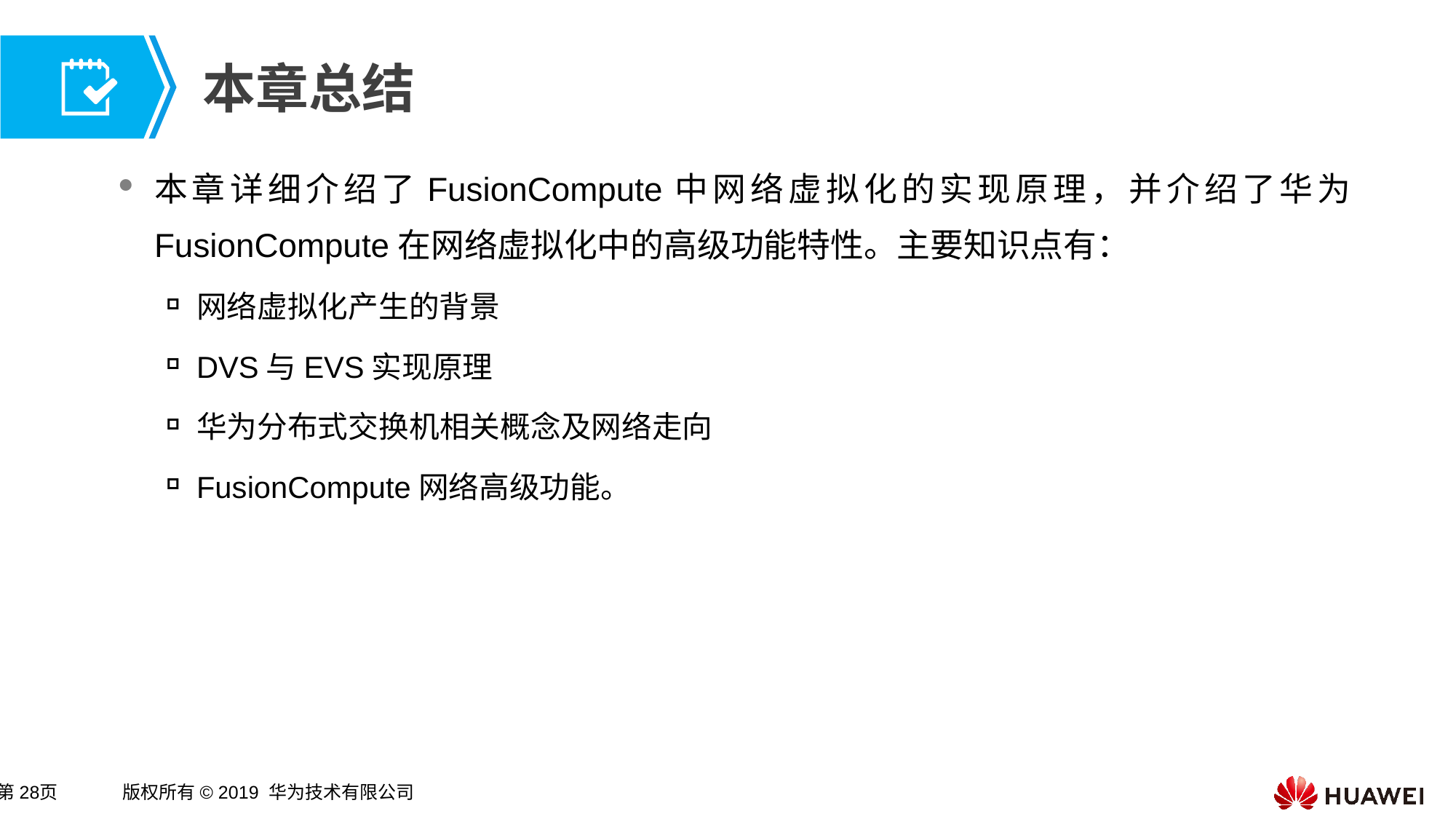

本章详细介绍了FusionCompute中网络虚拟化的实现原理，并介绍了华为FusionCompute在网络虚拟化中的高级功能特性。主要知识点有：
网络虚拟化产生的背景
DVS与EVS实现原理
华为分布式交换机相关概念及网络走向
FusionCompute网络高级功能。